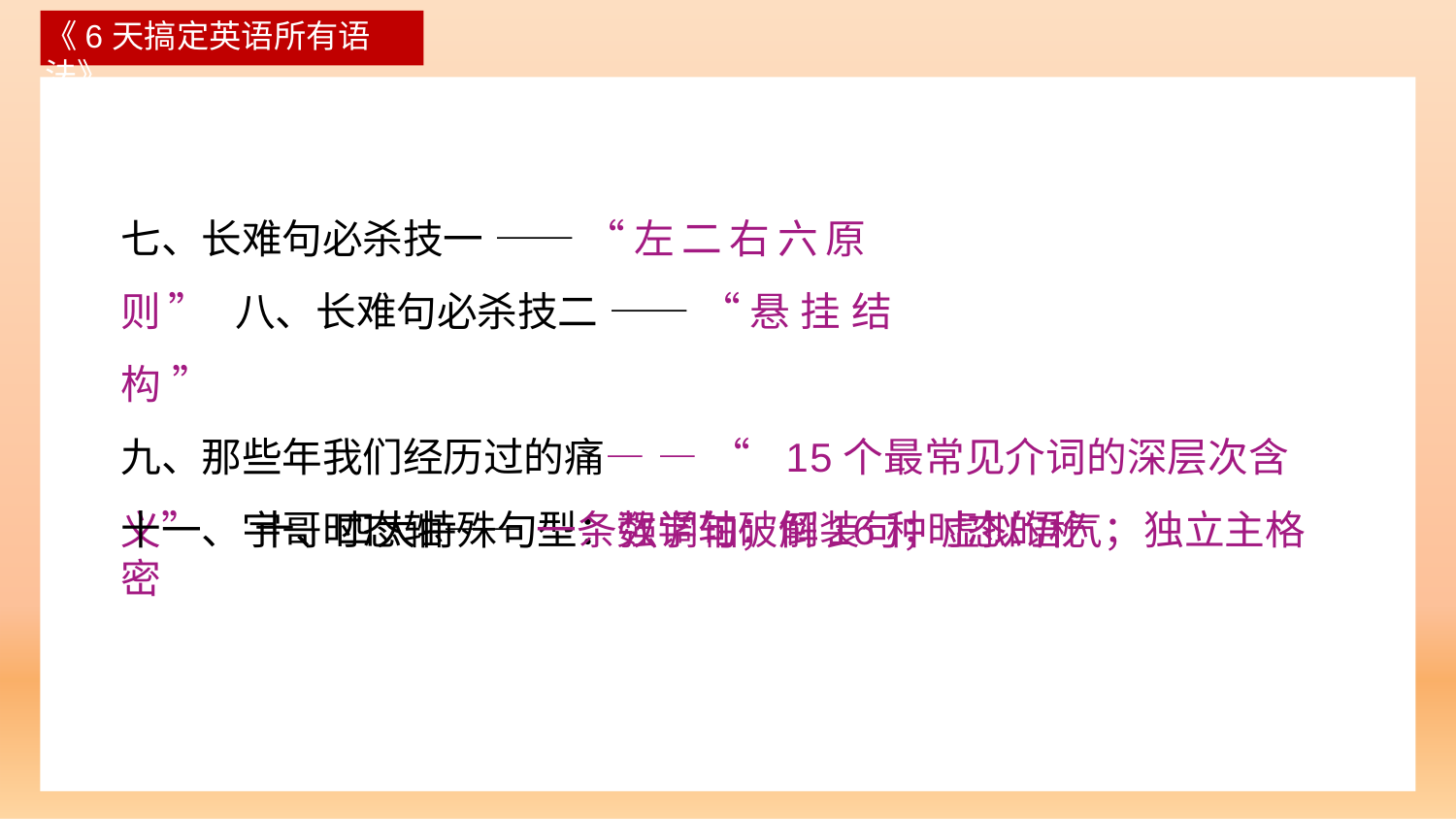

《6天搞定英语所有语法》
七、长难句必杀技一 ——“左二右六原则”  八、长难句必杀技二 ——“悬挂结构”
九、那些年我们经历过的痛——“15个最常见介词的深层次含义” 十、四大特殊句型：强调句；倒装句；虚拟语气；独立主格
十一、宇哥时态轴——一条数学轴破解16种时态的秘密